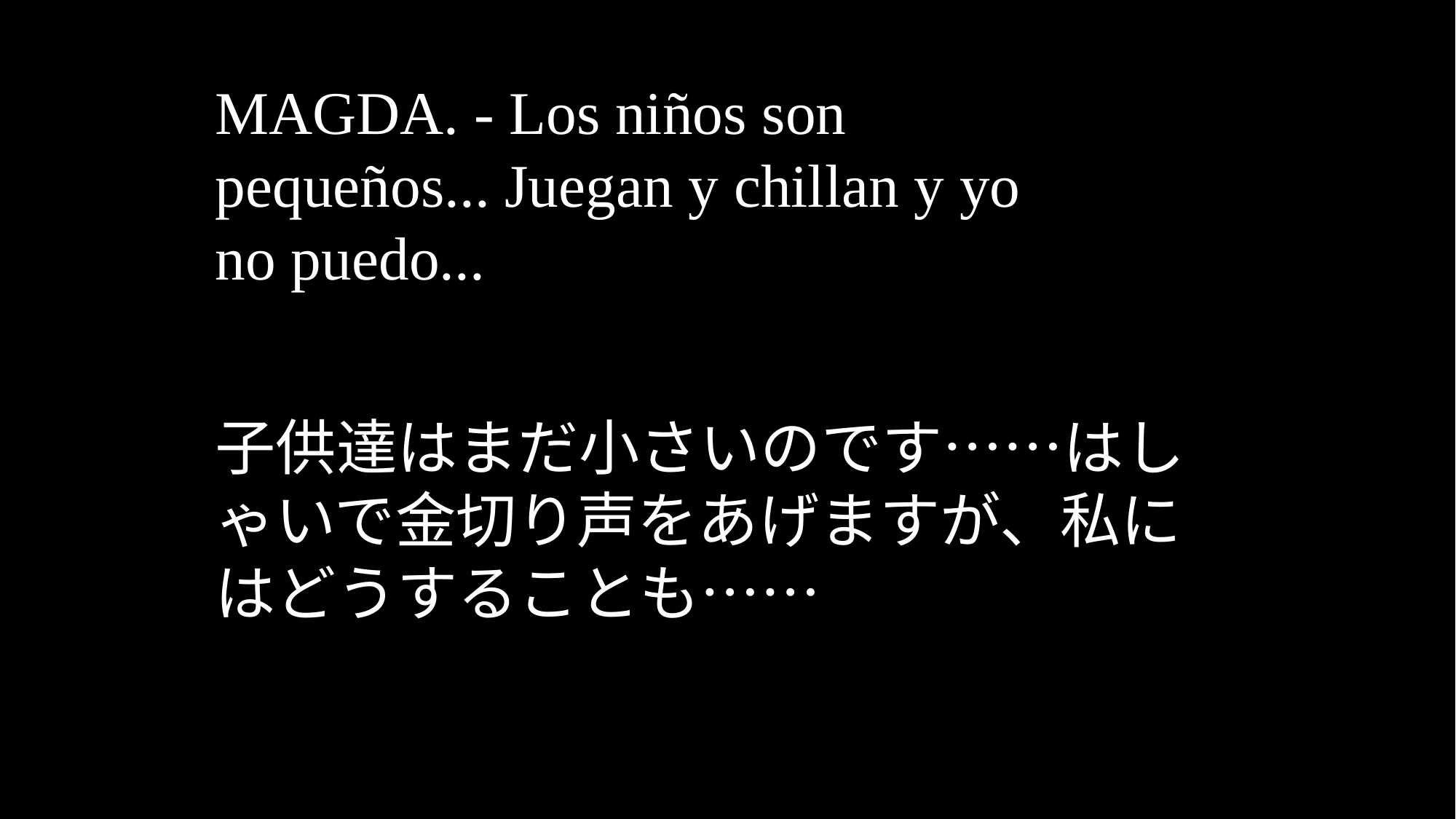

MAGDA. - Los niños son pequeños... Juegan y chillan y yo no puedo...

子供達はまだ小さいのです⋯⋯はしゃいで金切り声をあげますが、私にはどうすることも⋯⋯